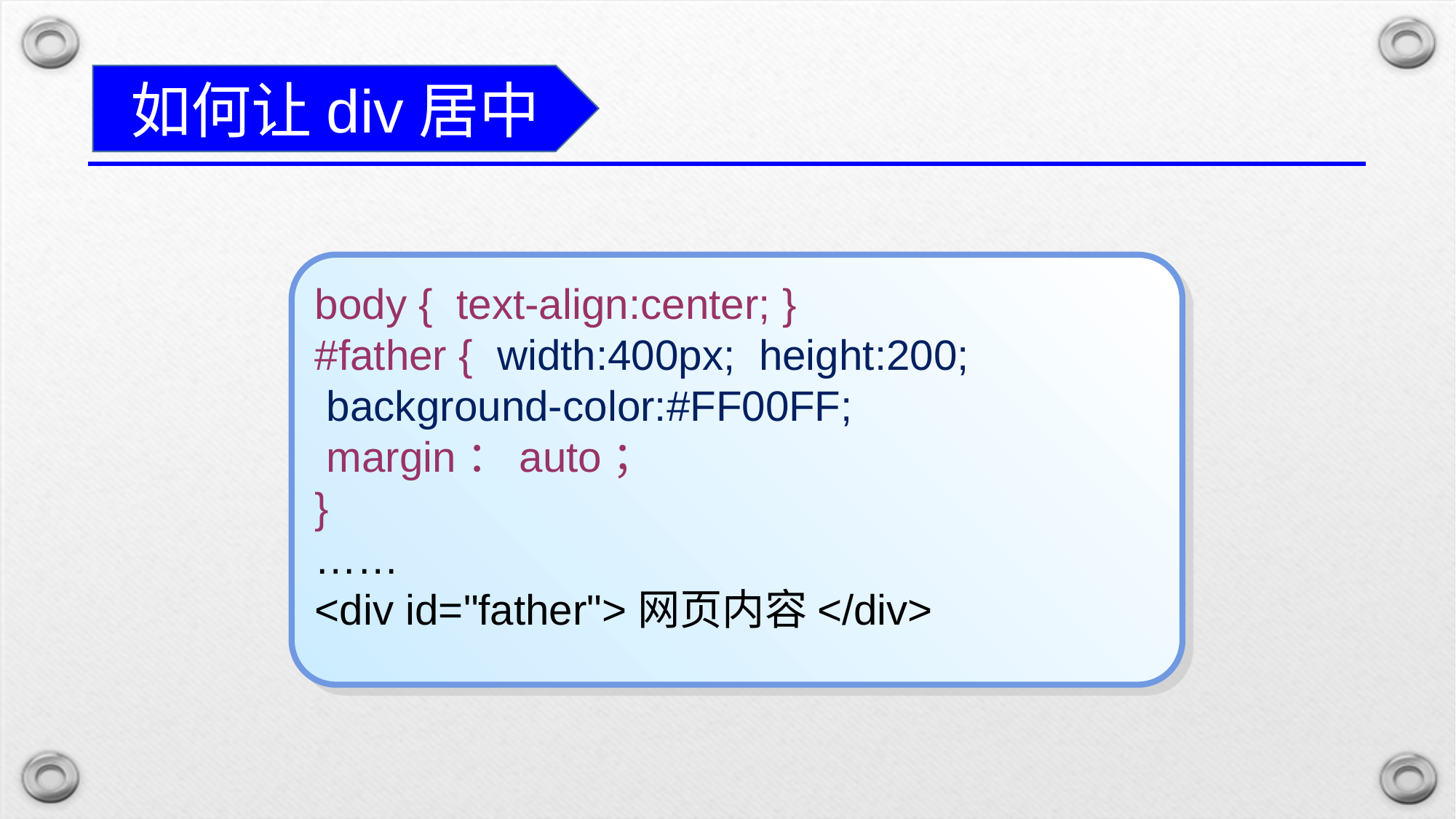

如何让div居中

body {  text-align:center; }
#father {  width:400px;  height:200;
 background-color:#FF00FF;
 margin：auto；
}
……
<div id="father">网页内容</div>